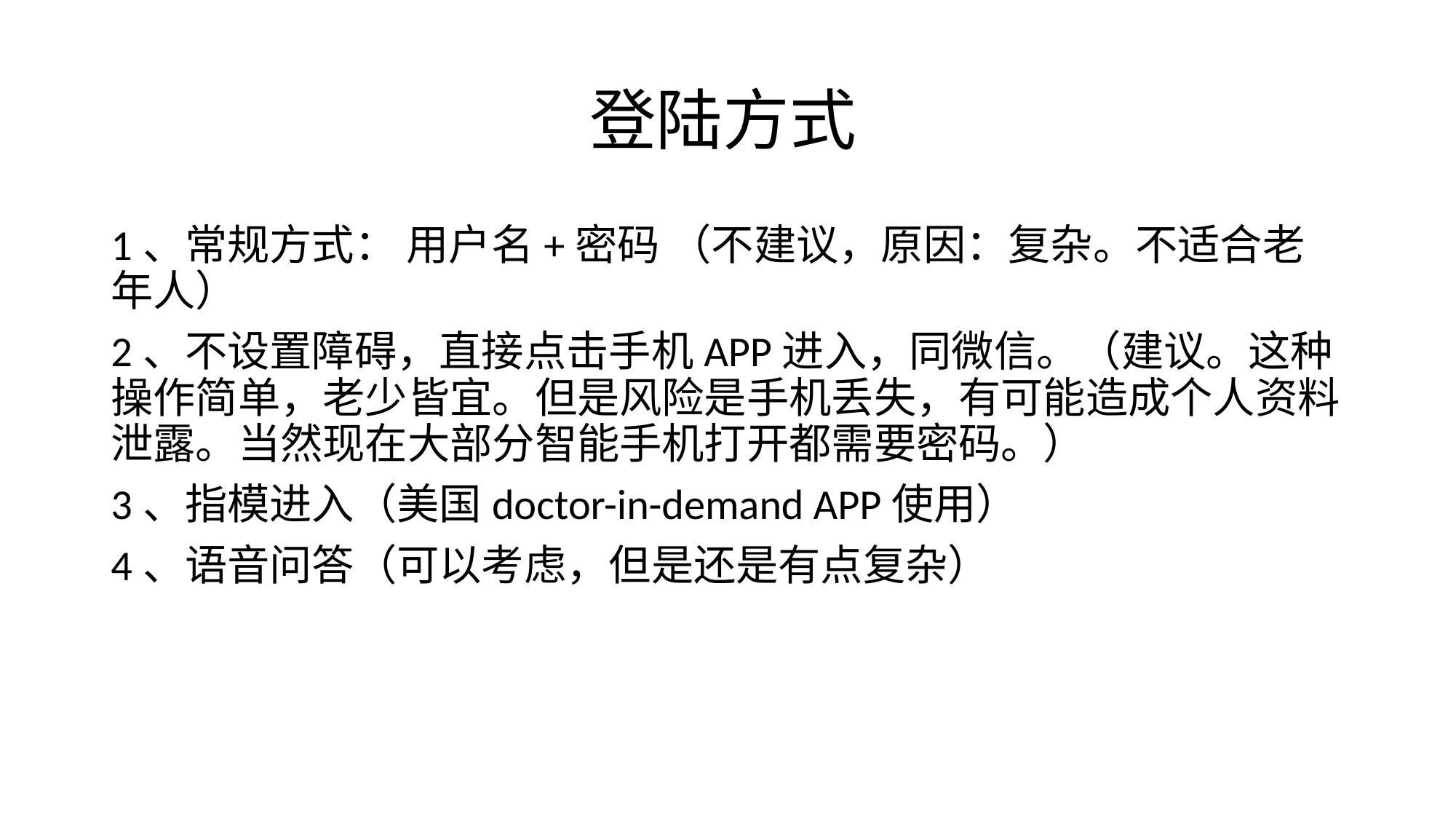

# 登陆方式
1、常规方式： 用户名+密码 （不建议，原因：复杂。不适合老年人）
2、不设置障碍，直接点击手机APP进入，同微信。（建议。这种操作简单，老少皆宜。但是风险是手机丢失，有可能造成个人资料泄露。当然现在大部分智能手机打开都需要密码。）
3、指模进入（美国doctor-in-demand APP使用）
4、语音问答（可以考虑，但是还是有点复杂）